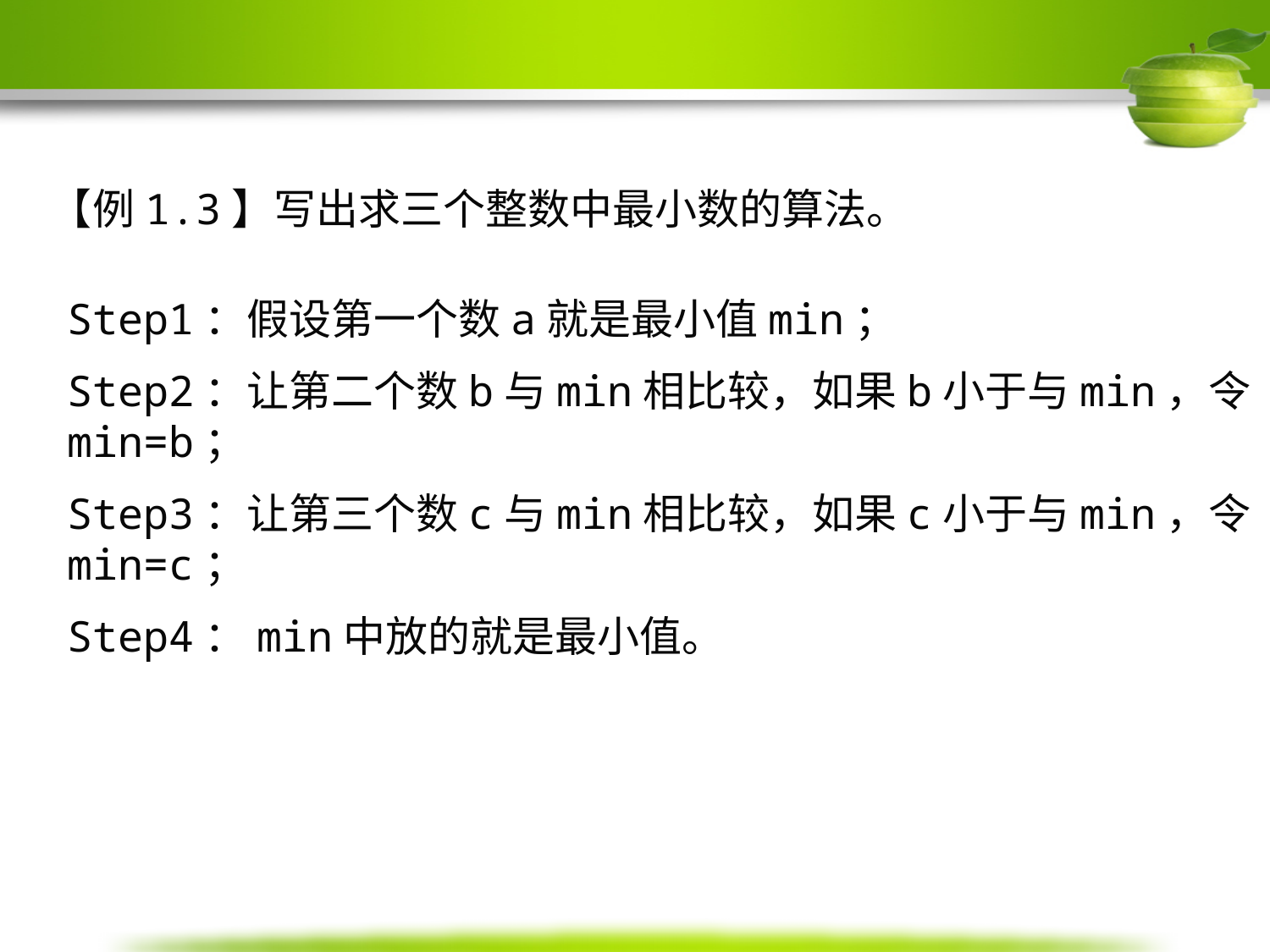

【例1.3】写出求三个整数中最小数的算法。
Step1：假设第一个数a就是最小值min；
Step2：让第二个数b与min相比较，如果b小于与min，令min=b；
Step3：让第三个数c与min相比较，如果c小于与min，令min=c；
Step4：min中放的就是最小值。